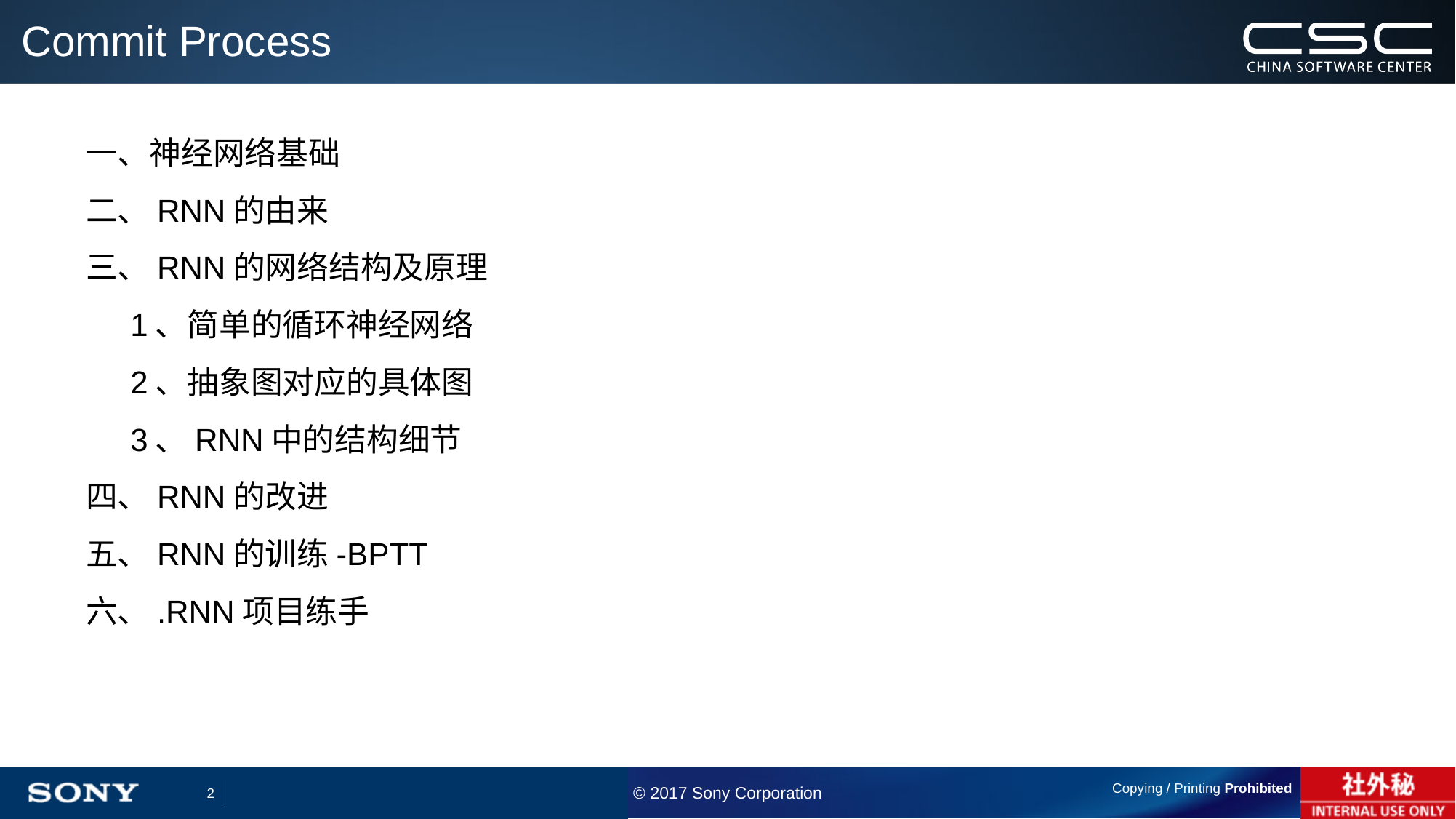

# Commit Process
一、神经网络基础
二、RNN的由来
三、RNN的网络结构及原理
     1、简单的循环神经网络
     2、抽象图对应的具体图
     3、RNN中的结构细节
四、RNN的改进
五、RNN的训练-BPTT
六、.RNN项目练手